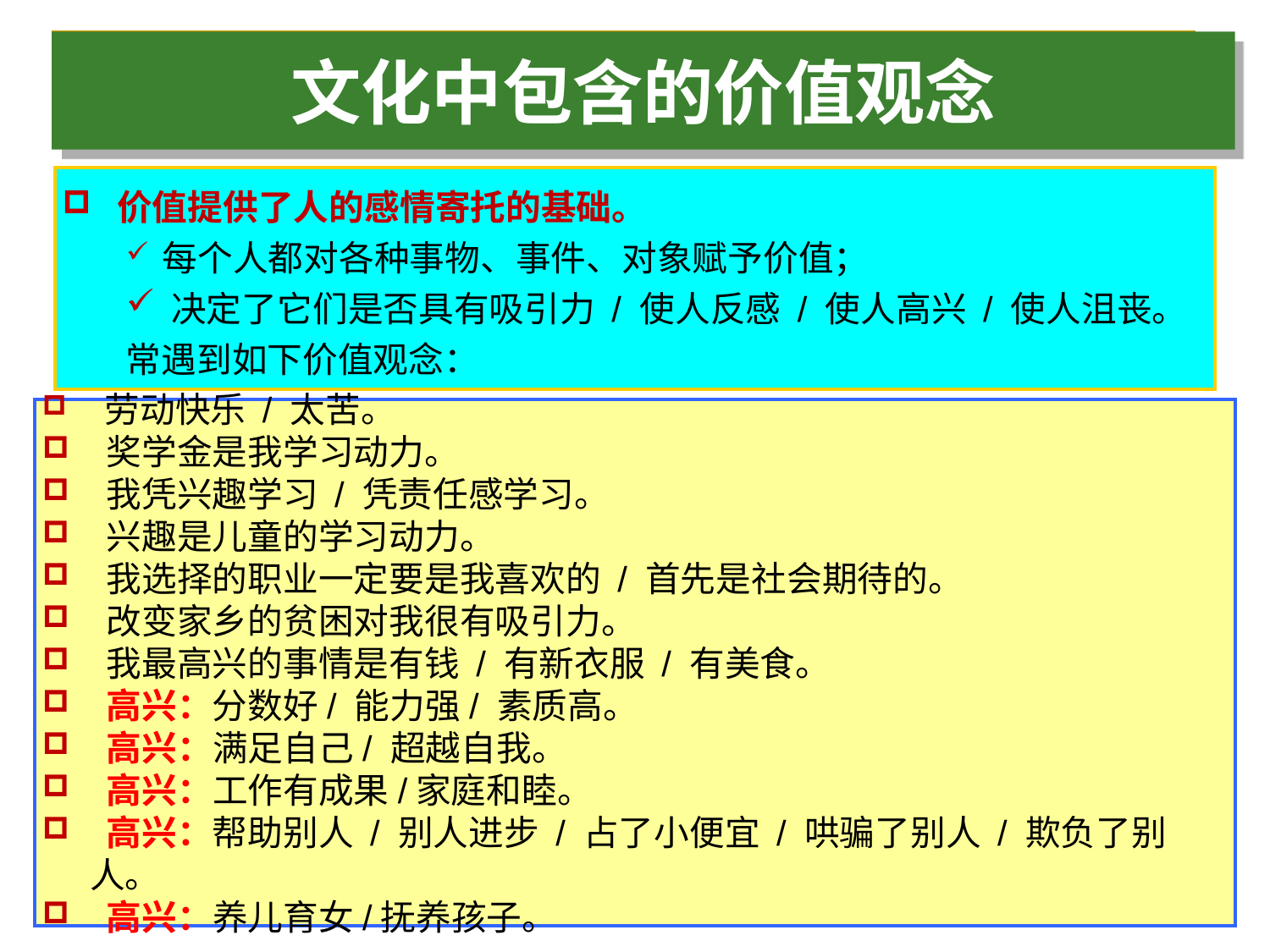

文化中包含的价值观念
 价值提供了人的感情寄托的基础。
 每个人都对各种事物、事件、对象赋予价值；
 决定了它们是否具有吸引力 / 使人反感 / 使人高兴 / 使人沮丧。常遇到如下价值观念：
 劳动快乐 / 太苦。
 奖学金是我学习动力。
 我凭兴趣学习 / 凭责任感学习。
 兴趣是儿童的学习动力。
 我选择的职业一定要是我喜欢的 / 首先是社会期待的。
 改变家乡的贫困对我很有吸引力。
 我最高兴的事情是有钱 / 有新衣服 / 有美食。
 高兴：分数好/ 能力强/ 素质高。
 高兴：满足自己/ 超越自我。
 高兴：工作有成果/家庭和睦。
 高兴：帮助别人 / 别人进步 / 占了小便宜 / 哄骗了别人 / 欺负了别人。
 高兴：养儿育女/抚养孩子。
8